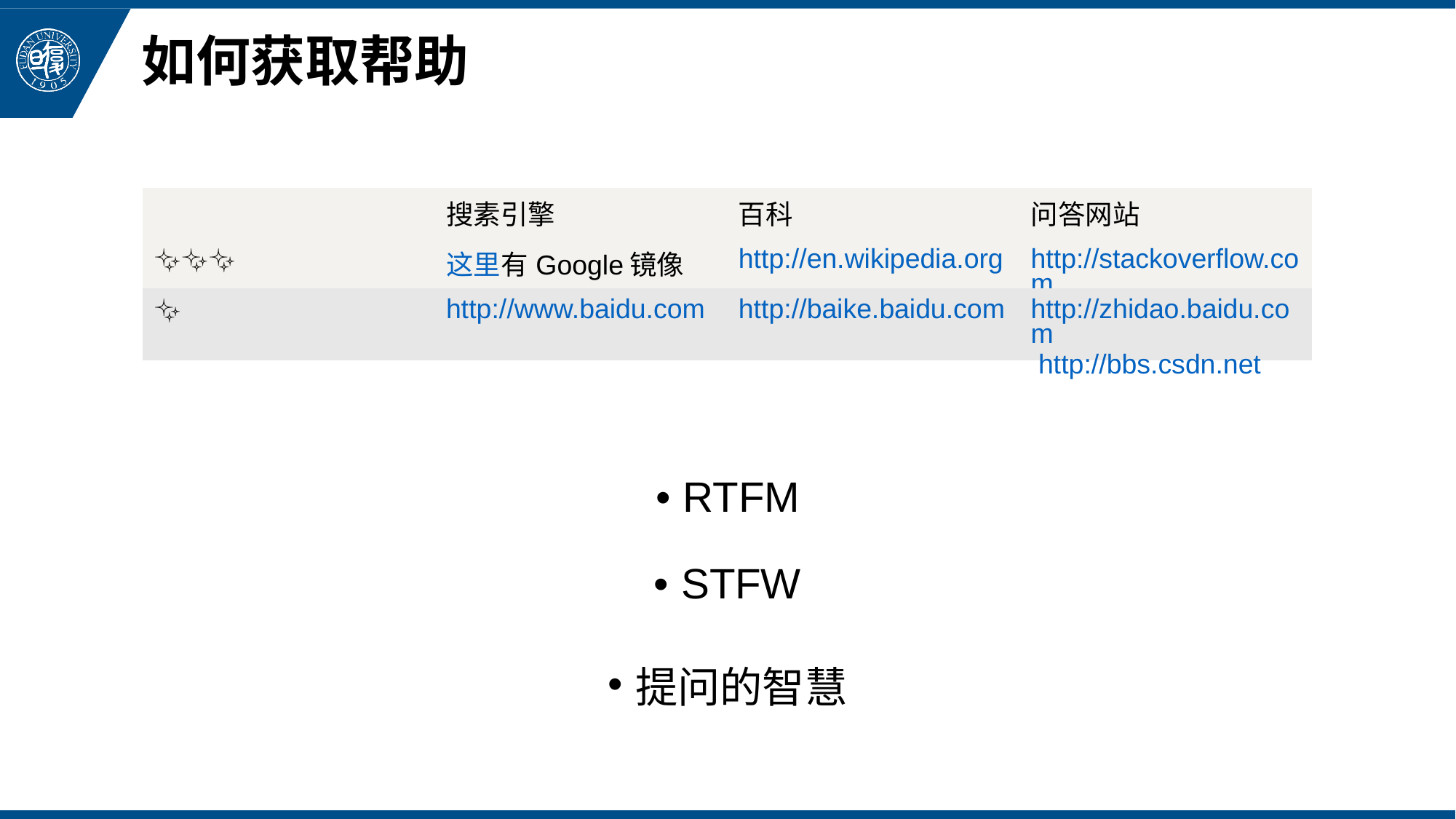

# 如何获取帮助
|  | 搜素引擎 | 百科 | 问答网站 |
| --- | --- | --- | --- |
| ✨✨✨ | 这里有Google镜像 | http://en.wikipedia.org | http://stackoverflow.com |
| ✨ | http://www.baidu.com | http://baike.baidu.com | http://zhidao.baidu.com http://bbs.csdn.net |
RTFM
STFW
提问的智慧